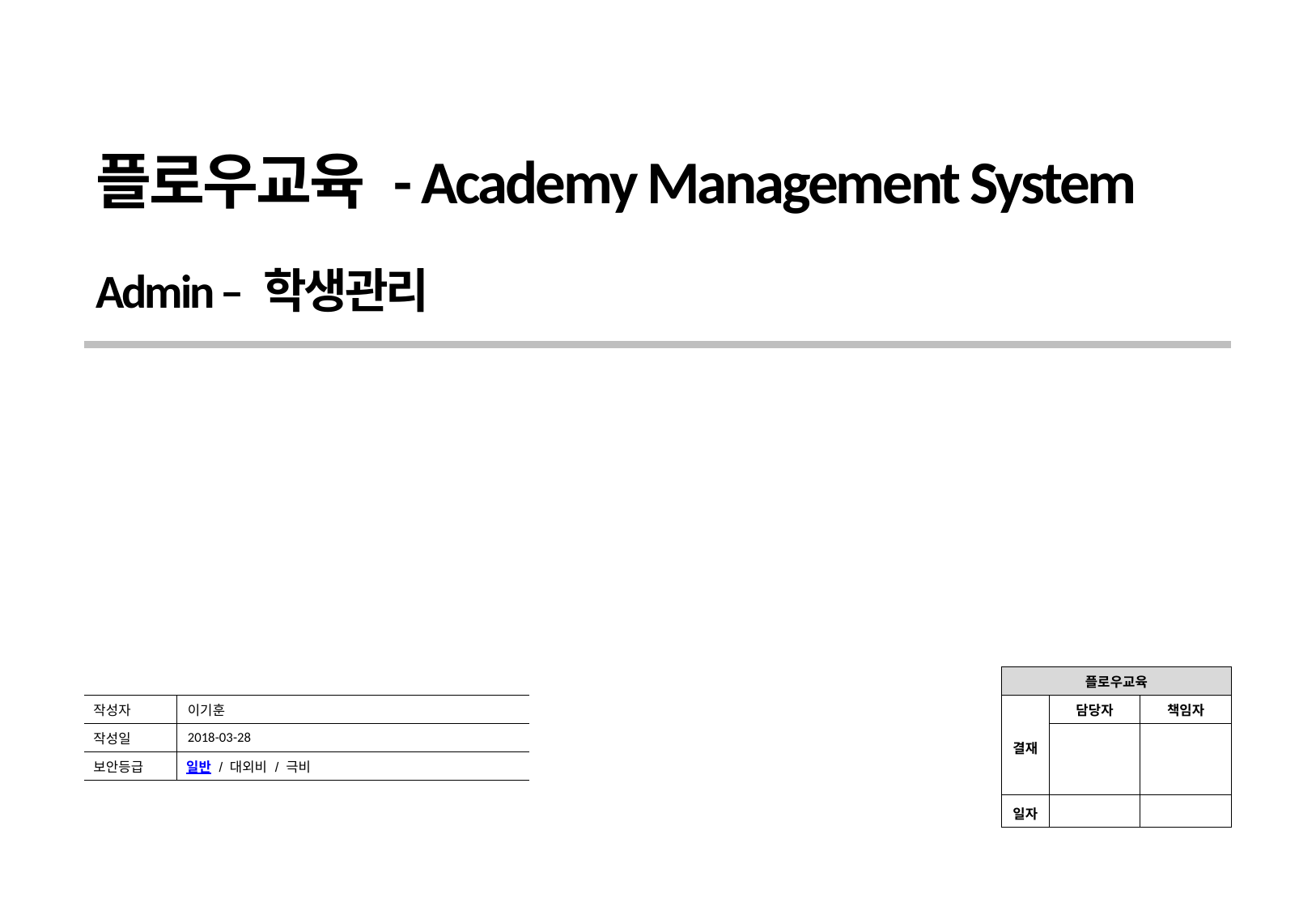

플로우교육 - Academy Management System
Admin – 학생관리
이기훈
2018-03-28